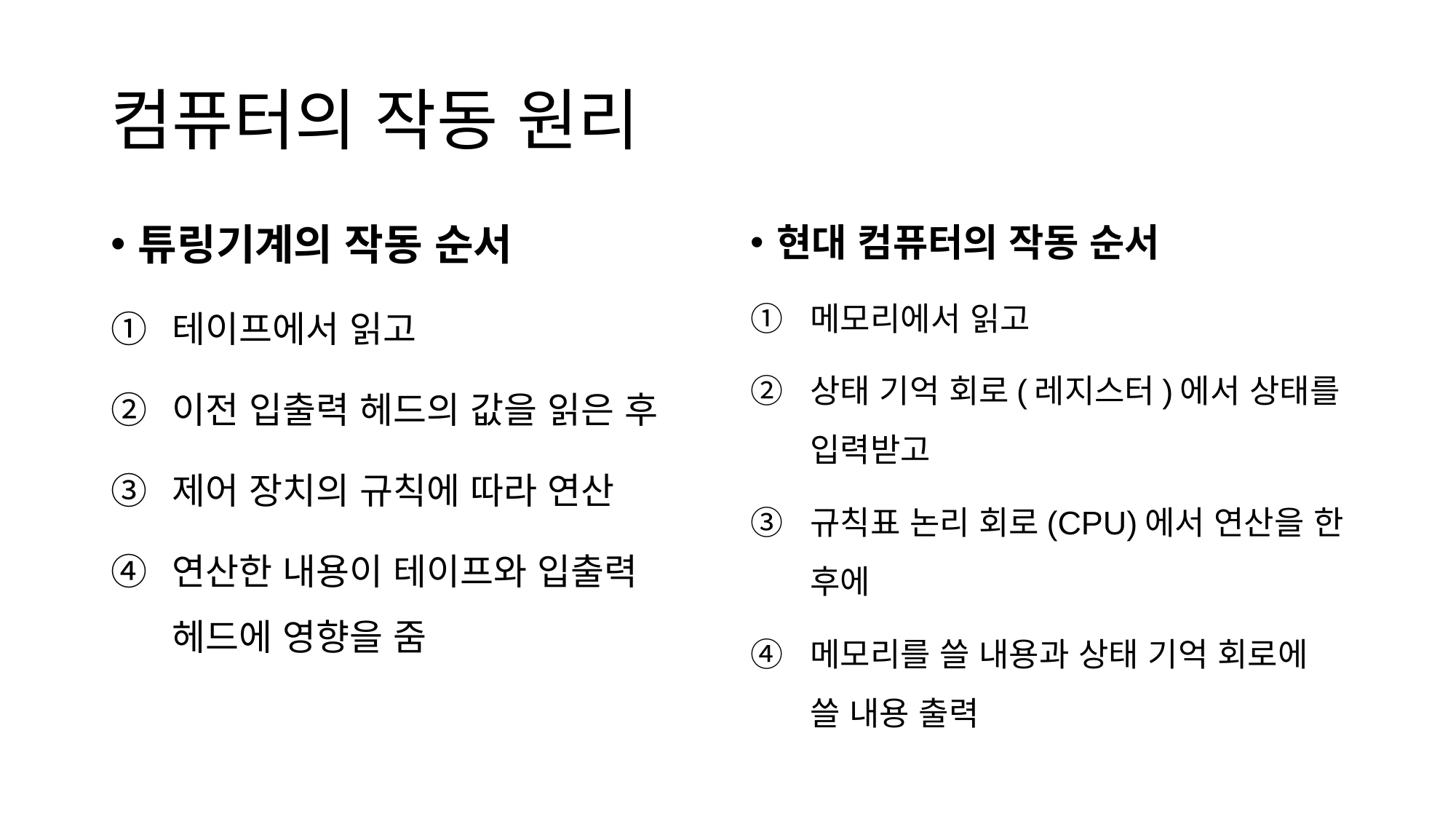

# 컴퓨터의 작동 원리
튜링기계의 작동 순서
테이프에서 읽고
이전 입출력 헤드의 값을 읽은 후
제어 장치의 규칙에 따라 연산
연산한 내용이 테이프와 입출력 헤드에 영향을 줌
현대 컴퓨터의 작동 순서
메모리에서 읽고
상태 기억 회로(레지스터)에서 상태를 입력받고
규칙표 논리 회로(CPU)에서 연산을 한 후에
메모리를 쓸 내용과 상태 기억 회로에 쓸 내용 출력